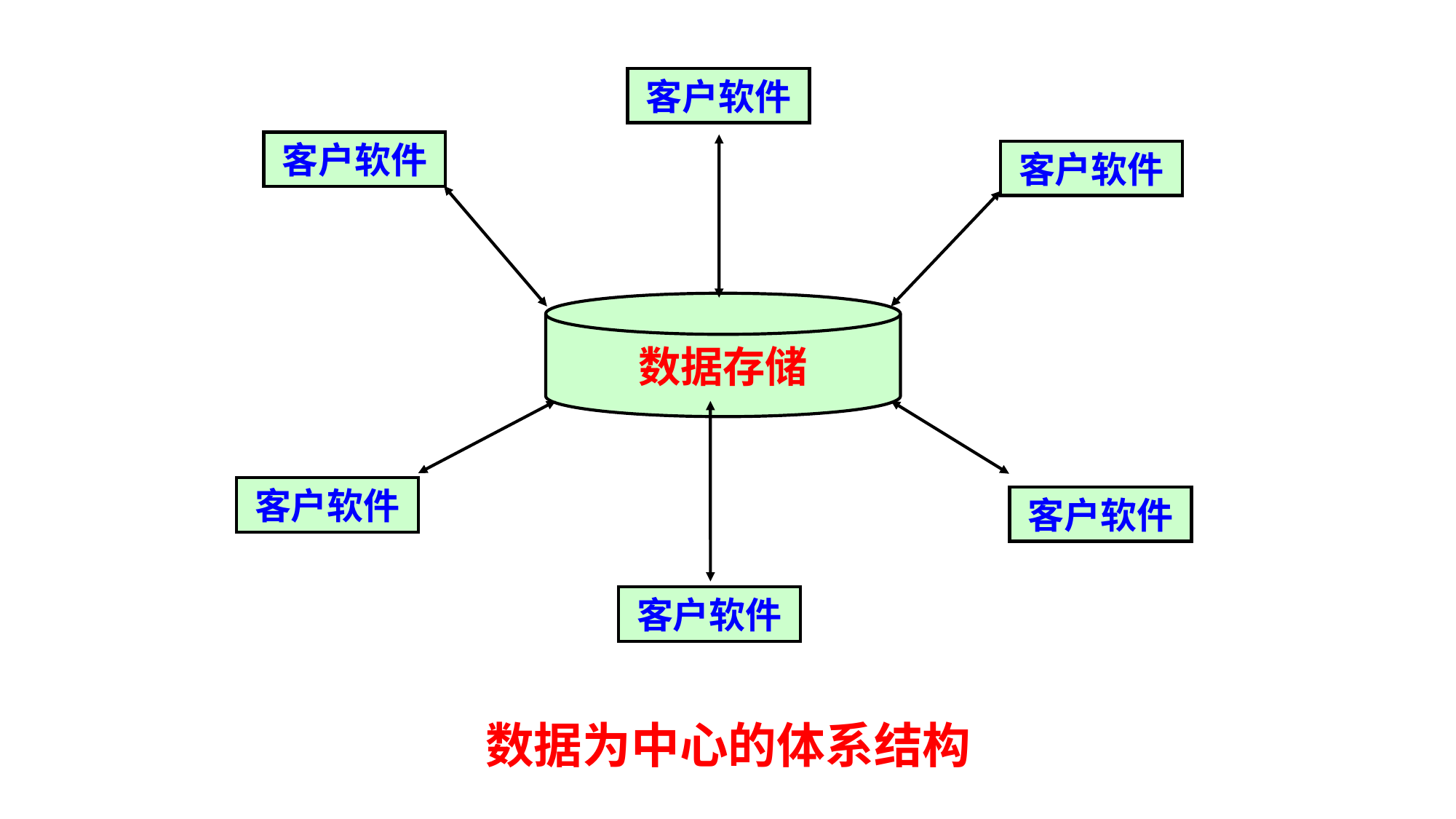

客户软件
客户软件

客户软件

数据存储

客户软件
客户软件
客户软件
数据为中心的体系结构